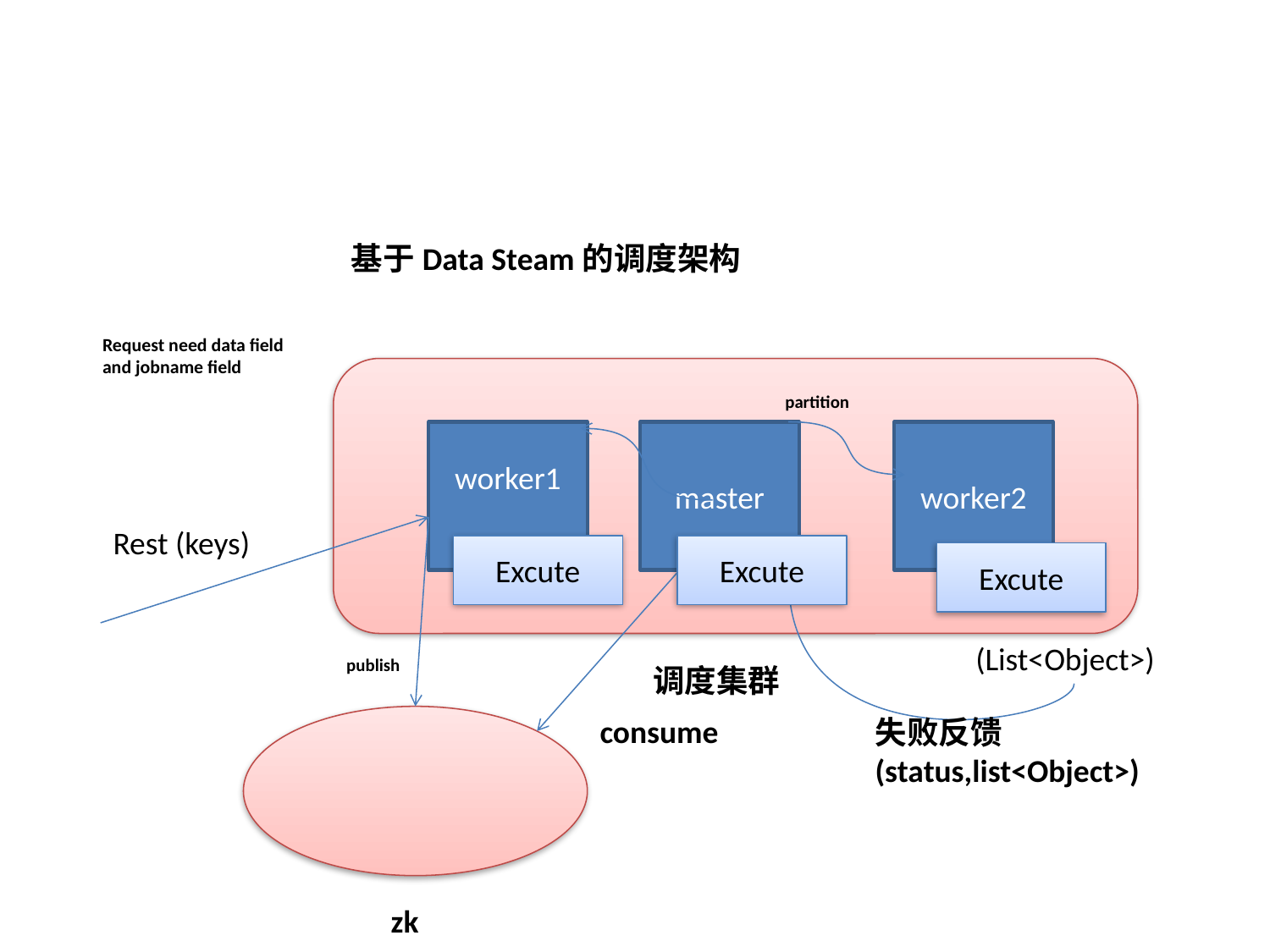

基于Data Steam的调度架构
Request need data field and jobname field

partition
worker1

master
worker2
Rest (keys)
Excute
Excute
Excute
(List<Object>)
publish
调度集群
consume

失败反馈(status,list<Object>)
zk